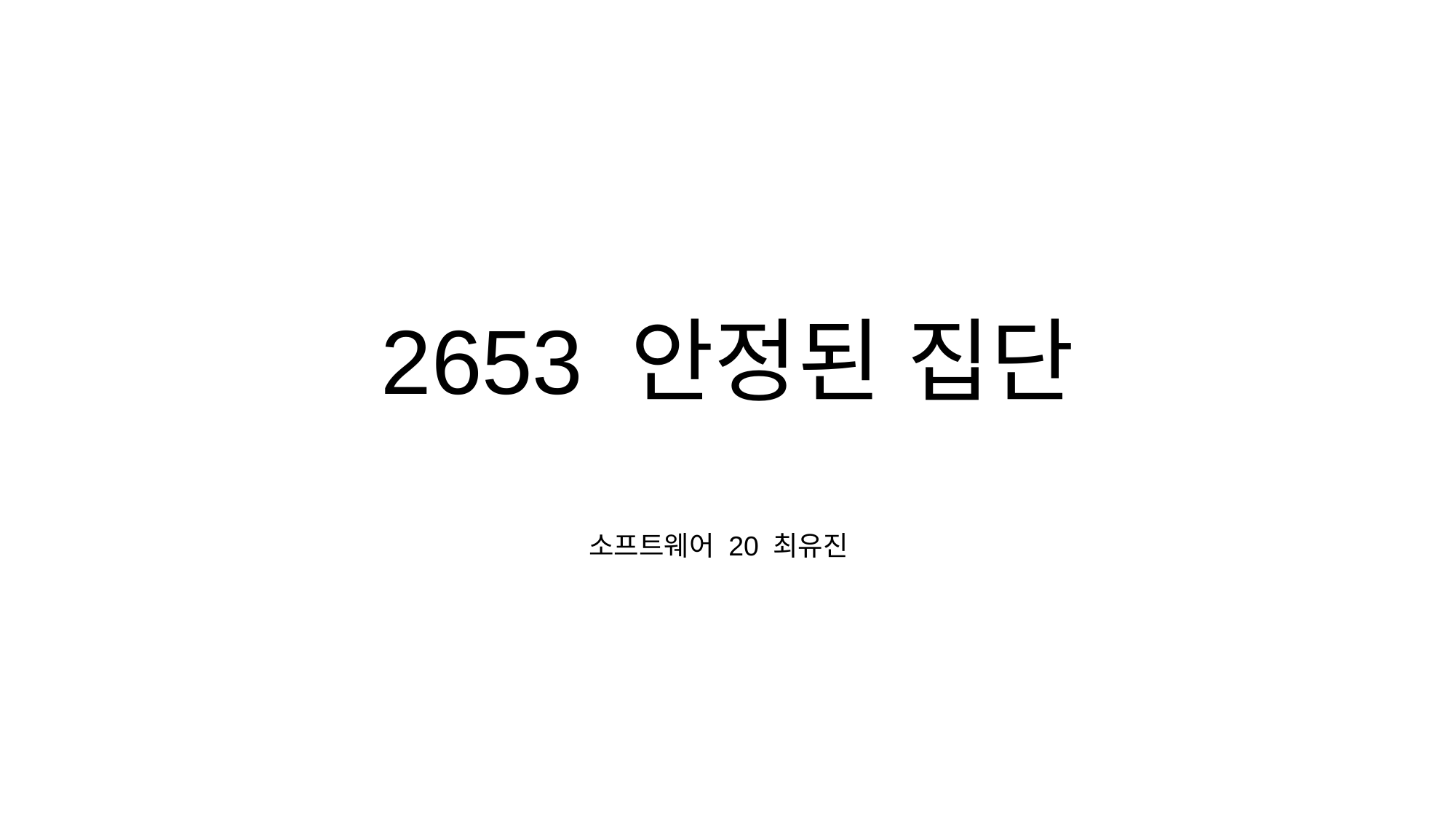

# 2653 안정된 집단
소프트웨어 20 최유진